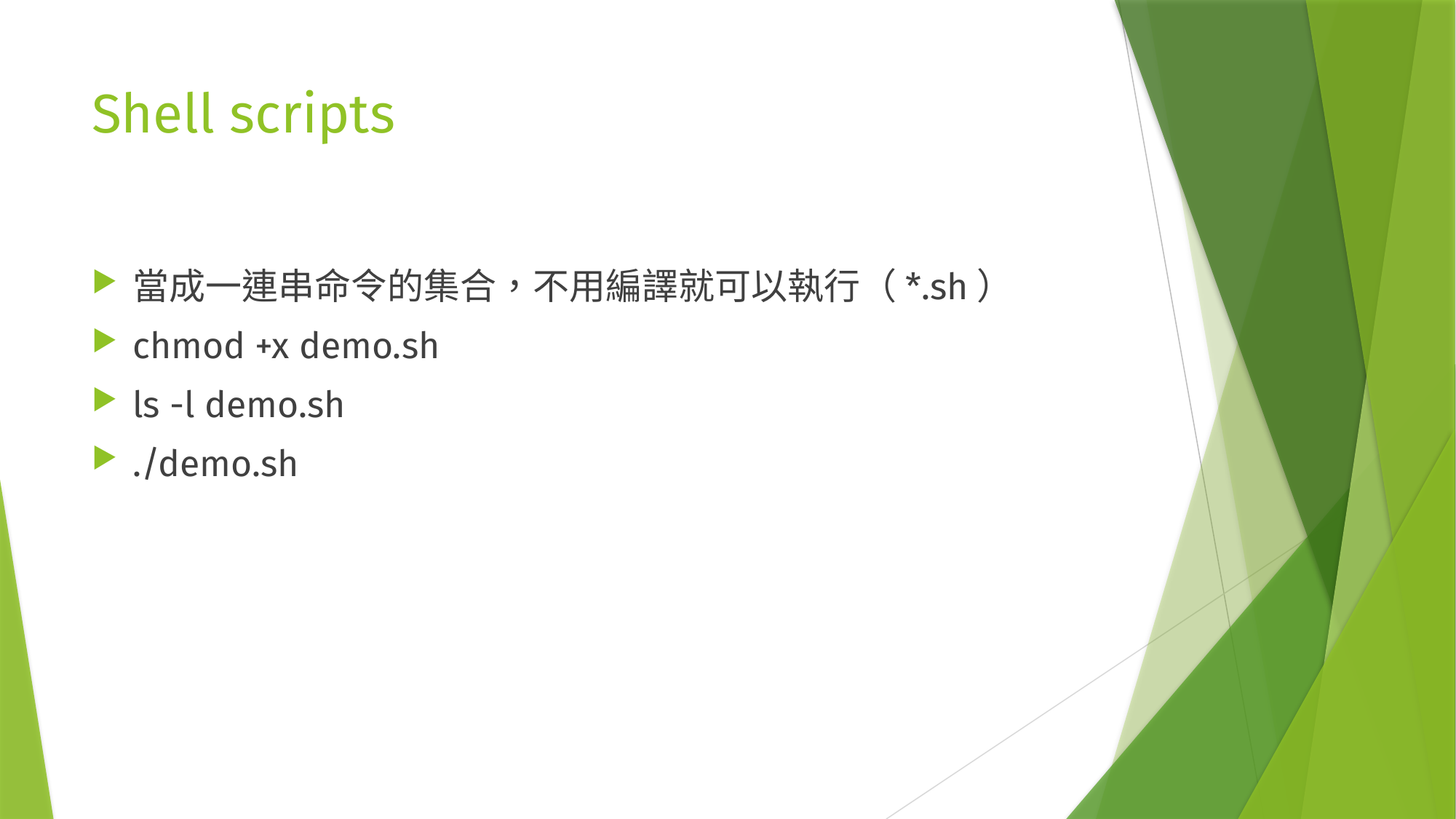

# Shell scripts
當成一連串命令的集合，不用編譯就可以執行（*.sh）
chmod +x demo.sh
ls -l demo.sh
./demo.sh